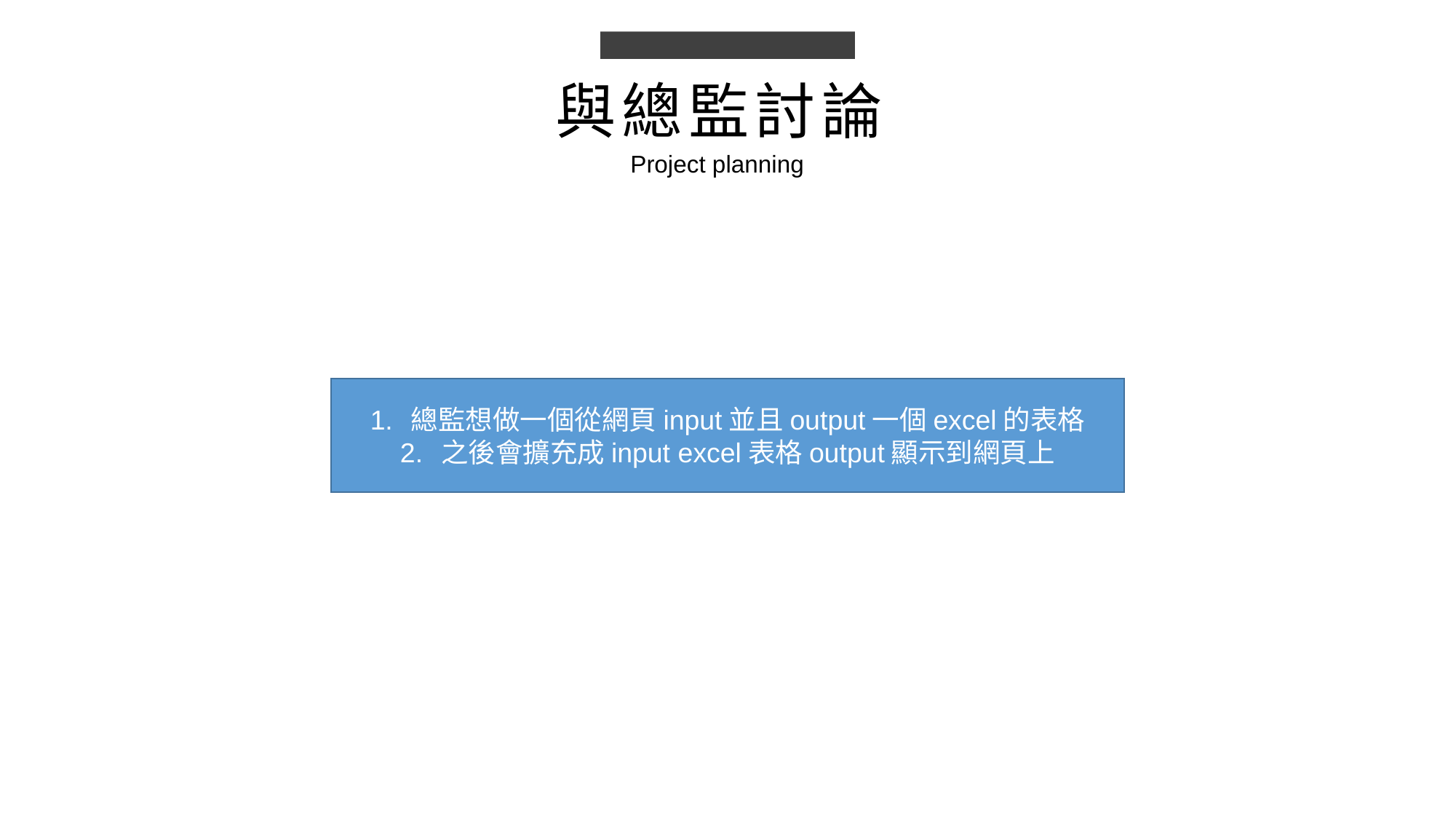

與總監討論
Project planning
總監想做一個從網頁input並且output一個excel的表格
之後會擴充成input excel表格output顯示到網頁上